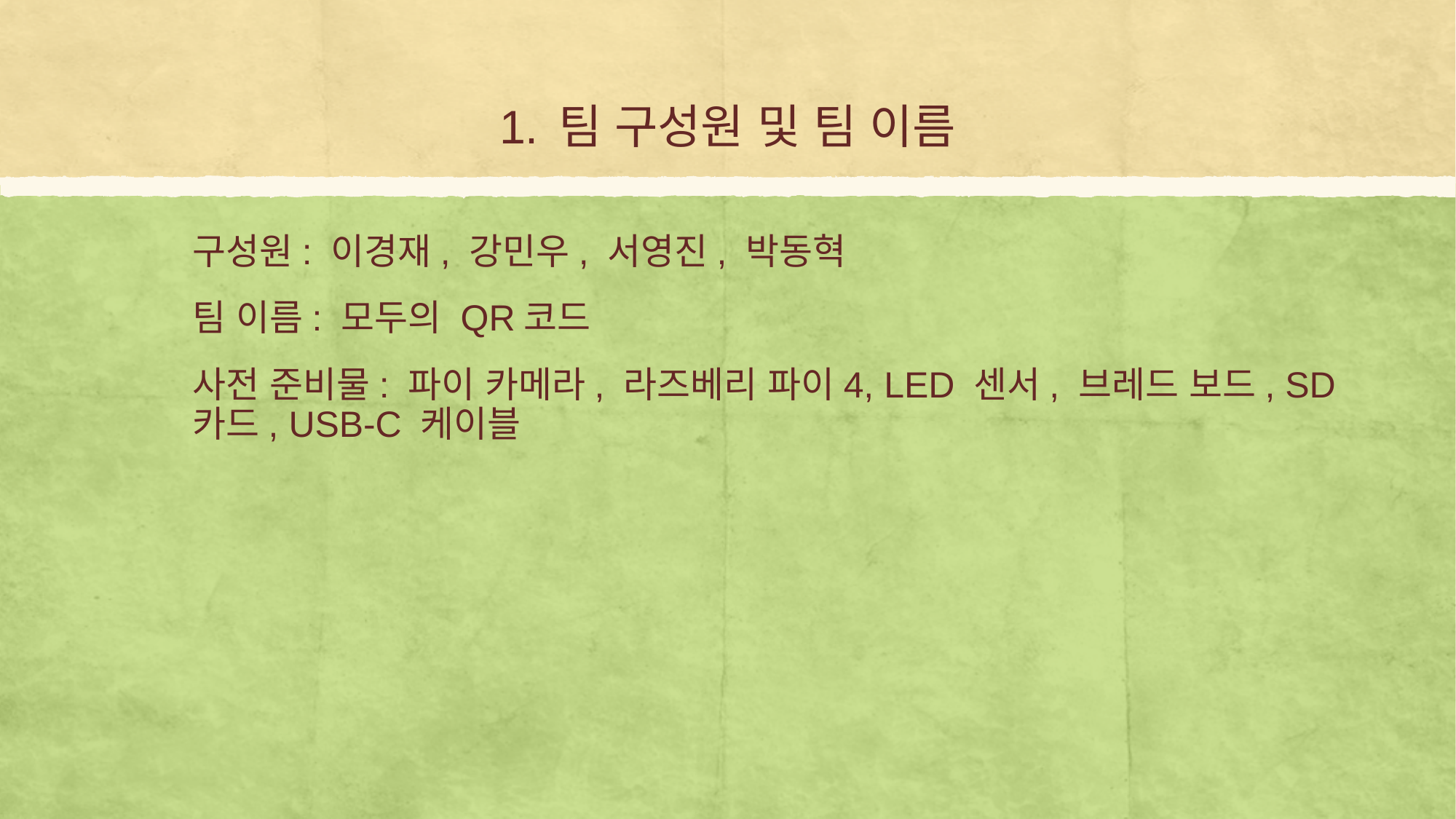

# 1. 팀 구성원 및 팀 이름
구성원: 이경재, 강민우, 서영진, 박동혁
팀 이름: 모두의 QR코드
사전 준비물: 파이 카메라, 라즈베리 파이4, LED 센서, 브레드 보드, SD카드, USB-C 케이블